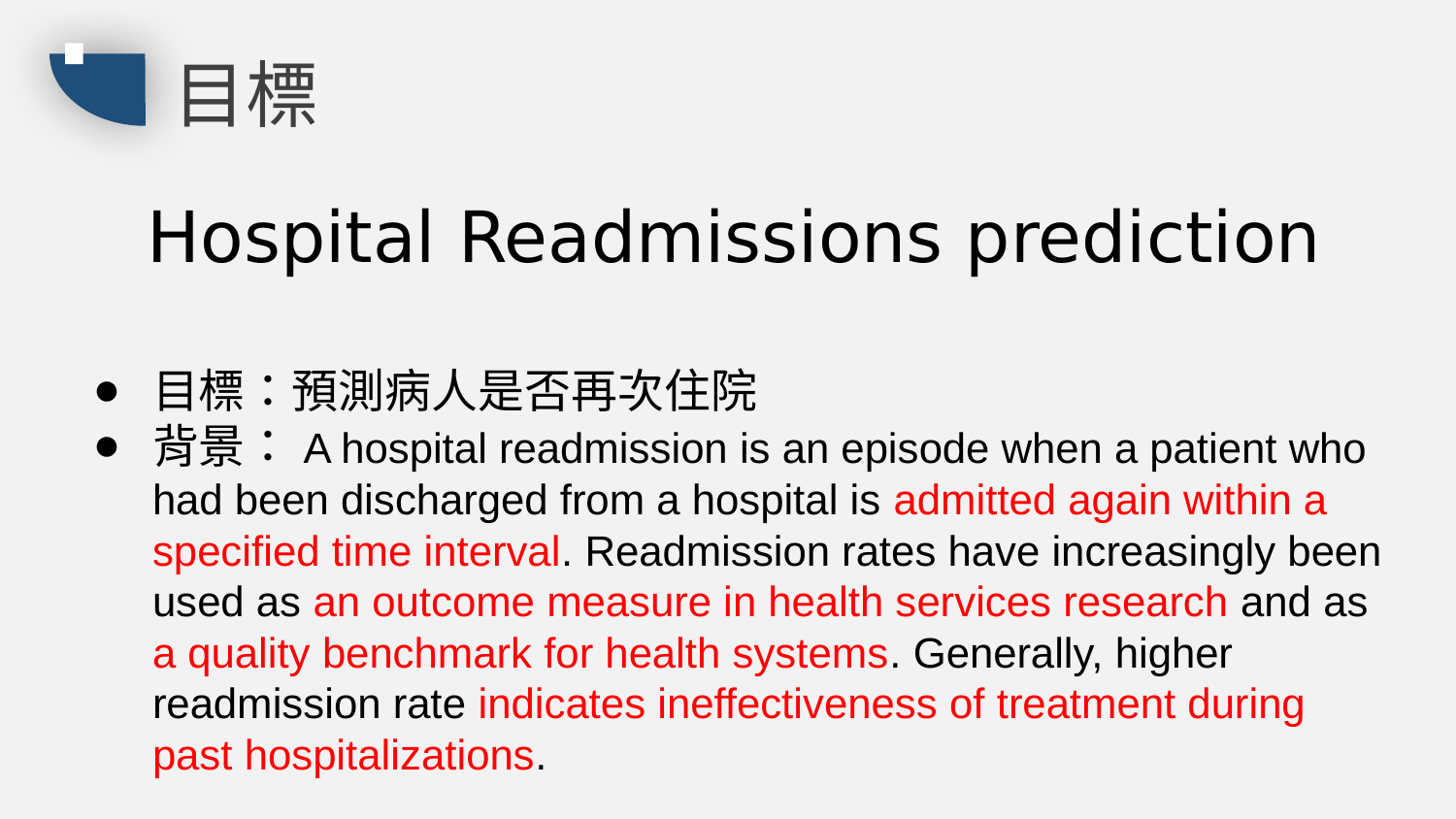

目標

Hospital Readmissions prediction

目標：預測病人是否再次住院
背景：A hospital readmission is an episode when a patient who had been discharged from a hospital is admitted again within a specified time interval. Readmission rates have increasingly been used as an outcome measure in health services research and as a quality benchmark for health systems. Generally, higher readmission rate indicates ineffectiveness of treatment during past hospitalizations.